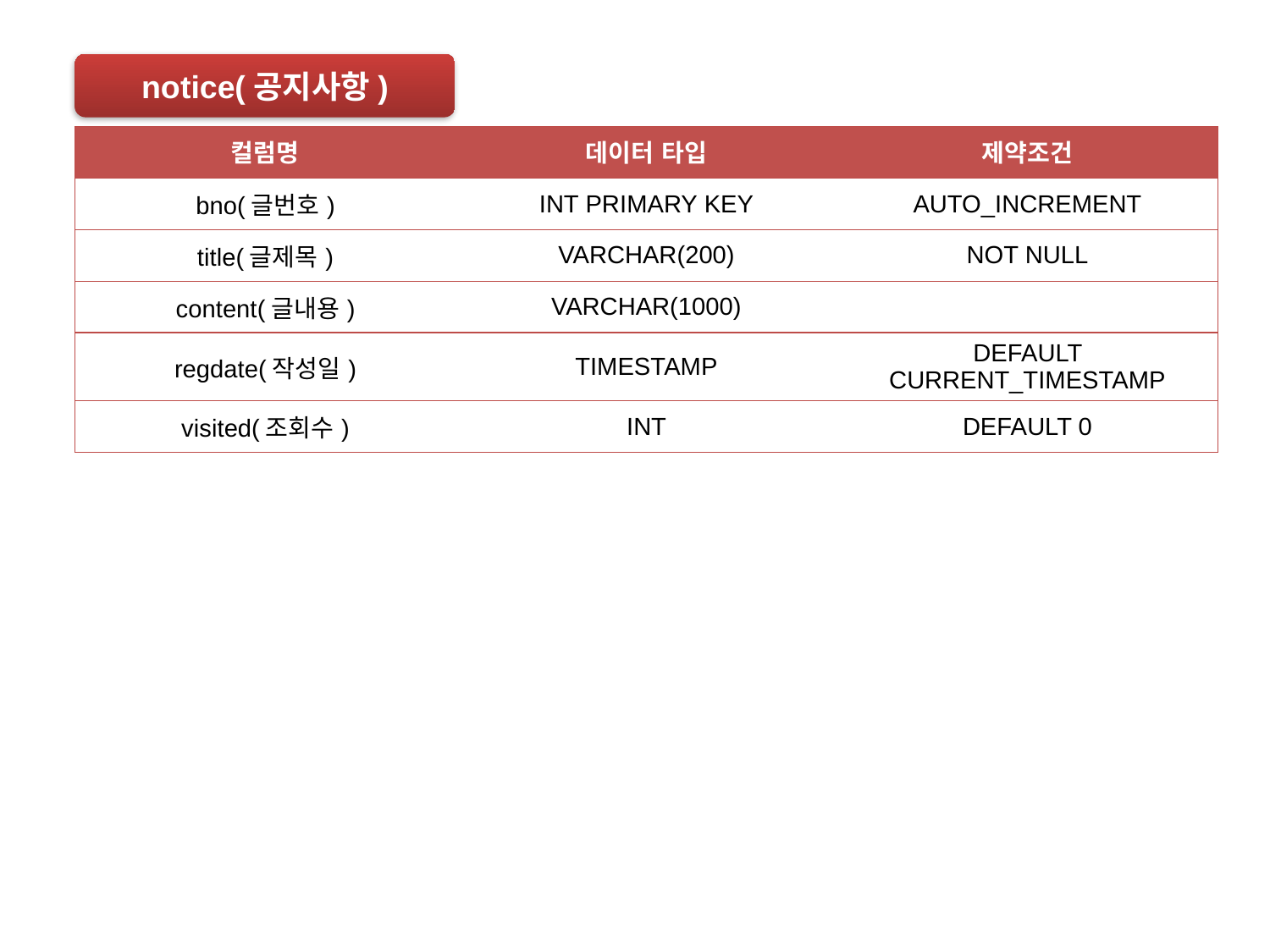

notice(공지사항)
| 컬럼명 | 데이터 타입 | 제약조건 |
| --- | --- | --- |
| bno(글번호) | INT PRIMARY KEY | AUTO\_INCREMENT |
| title(글제목) | VARCHAR(200) | NOT NULL |
| content(글내용) | VARCHAR(1000) |  |
| regdate(작성일) | TIMESTAMP | DEFAULT CURRENT\_TIMESTAMP |
| visited(조회수) | INT | DEFAULT 0 |